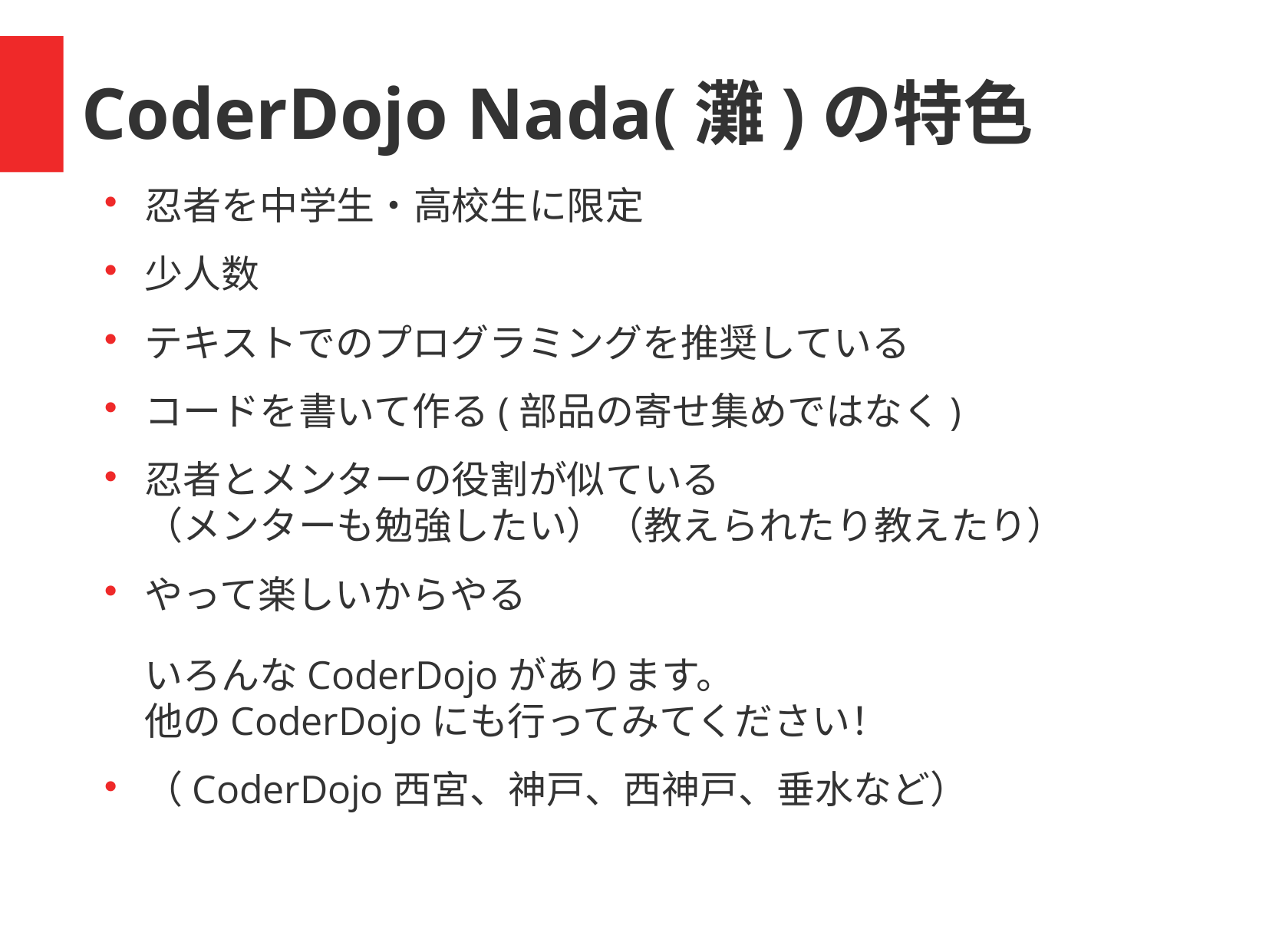

CoderDojo Nada(灘)の特色
忍者を中学生・高校生に限定
少人数
テキストでのプログラミングを推奨している
コードを書いて作る(部品の寄せ集めではなく)
忍者とメンターの役割が似ている
（メンターも勉強したい）（教えられたり教えたり）
やって楽しいからやる
いろんなCoderDojoがあります。
他のCoderDojoにも行ってみてください！
（CoderDojo西宮、神戸、西神戸、垂水など）